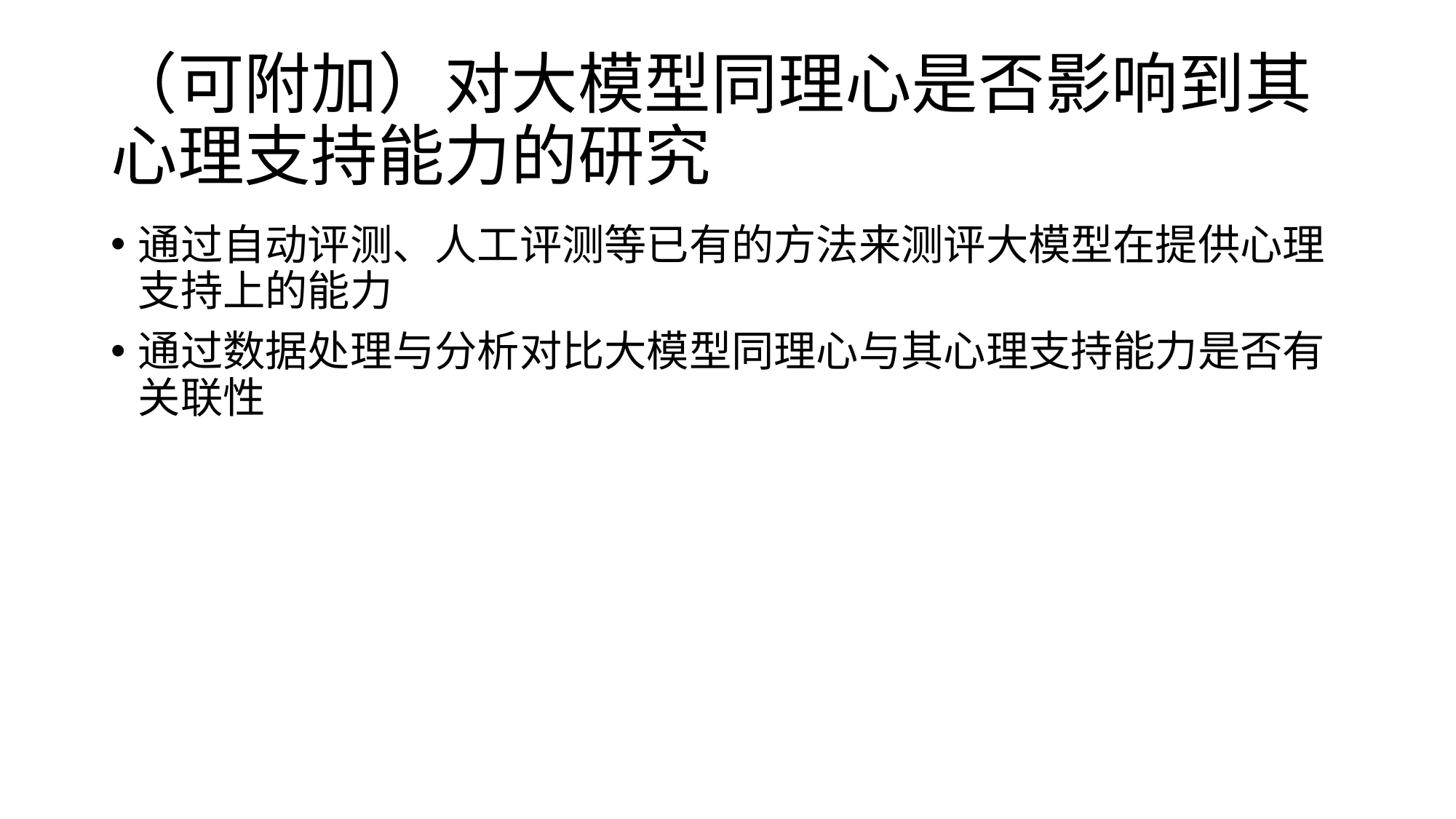

# （可附加）对大模型同理心是否影响到其心理支持能力的研究
通过自动评测、人工评测等已有的方法来测评大模型在提供心理支持上的能力
通过数据处理与分析对比大模型同理心与其心理支持能力是否有关联性